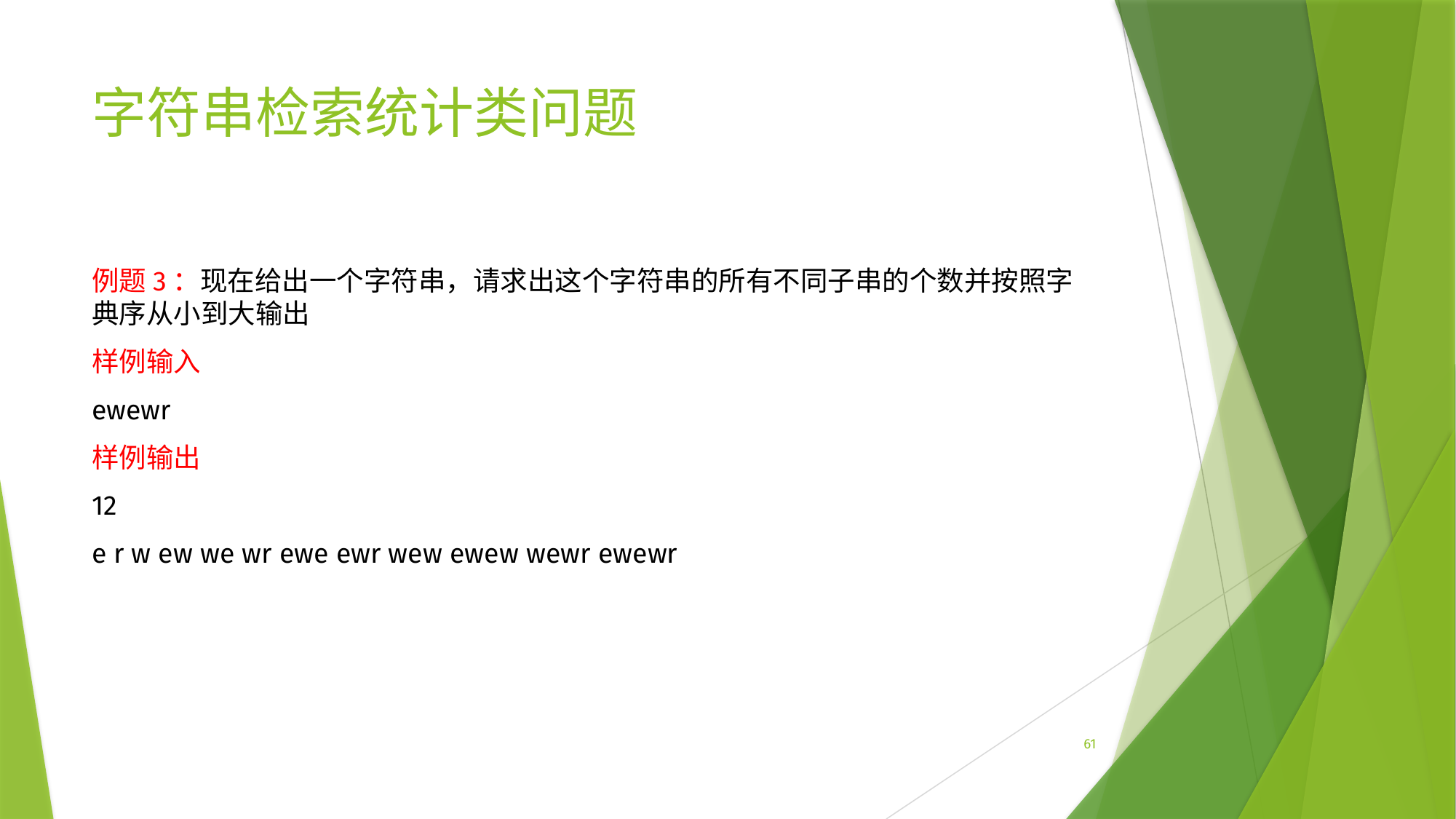

# 字符串检索统计类问题
例题3：现在给出一个字符串，请求出这个字符串的所有不同子串的个数并按照字典序从小到大输出
样例输入
ewewr
样例输出
12
e r w ew we wr ewe ewr wew ewew wewr ewewr

61